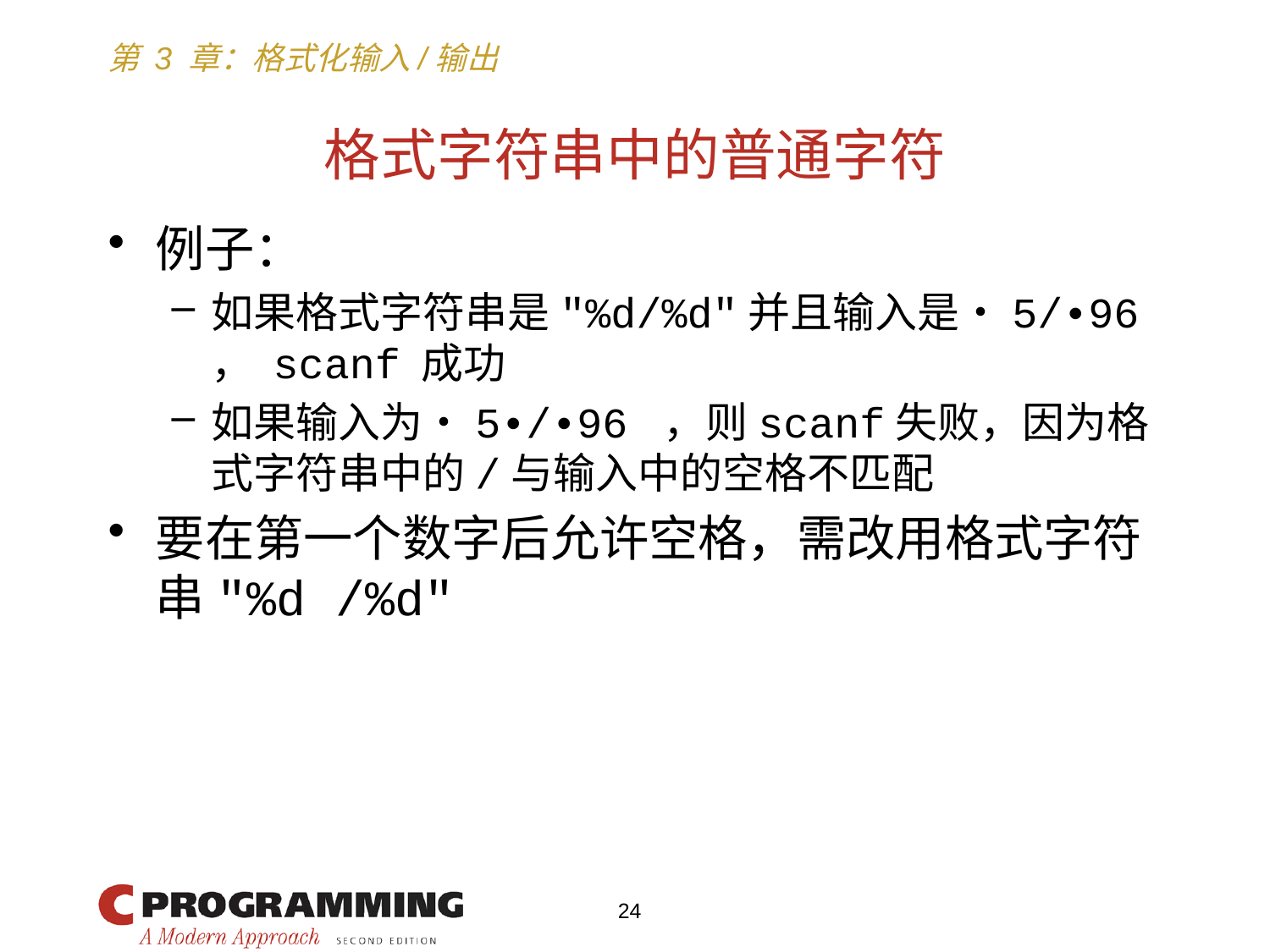

# 格式字符串中的普通字符
例子：
如果格式字符串是"%d/%d"并且输入是•5/•96 ， scanf 成功
如果输入为•5•/•96 ，则scanf失败，因为格式字符串中的/与输入中的空格不匹配
要在第一个数字后允许空格，需改用格式字符串"%d /%d"
24